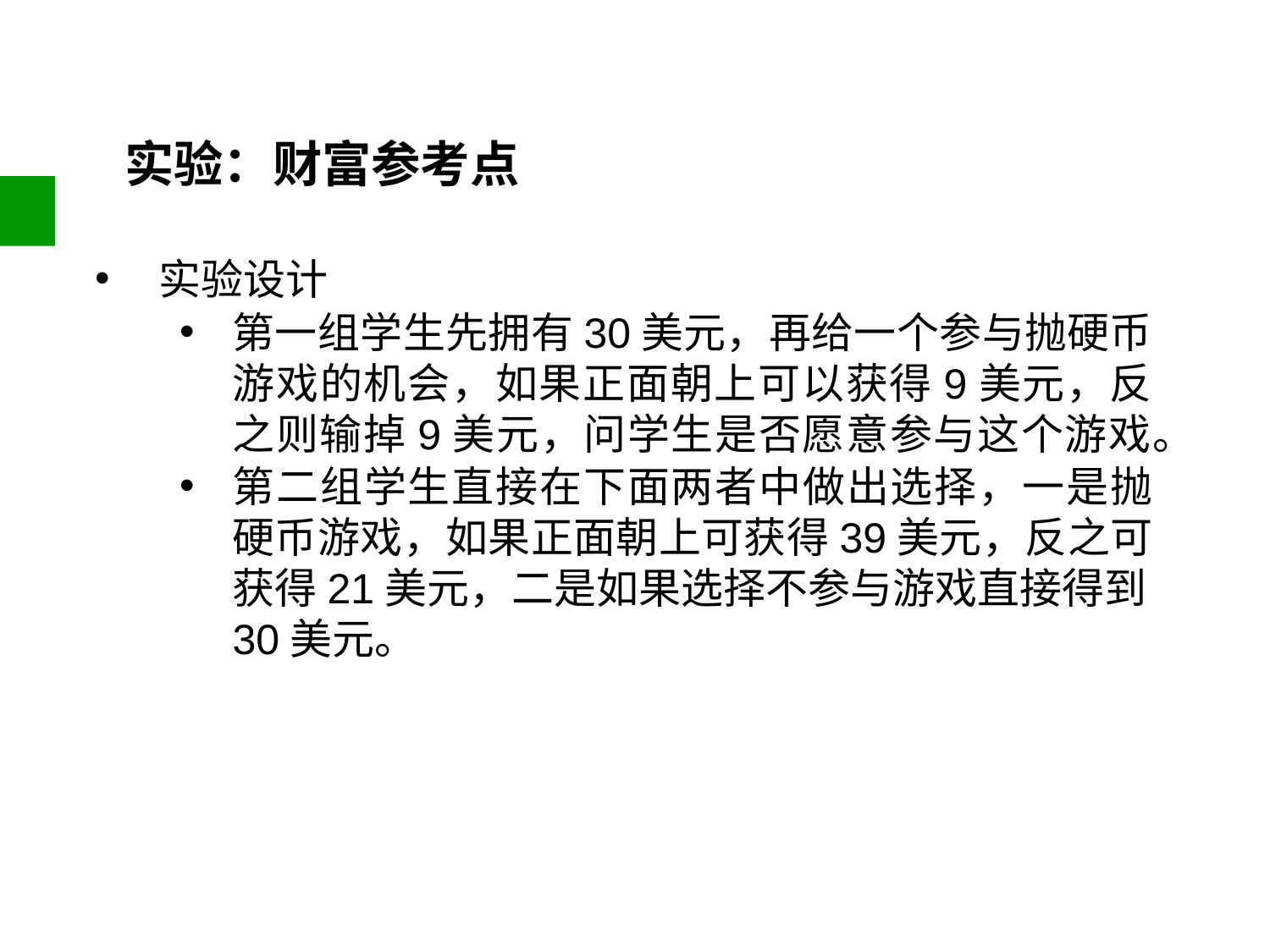

# 实验：财富参考点

实验设计
第一组学生先拥有30美元，再给一个参与抛硬币游戏的机会，如果正面朝上可以获得9美元，反之则输掉9美元，问学生是否愿意参与这个游戏。
第二组学生直接在下面两者中做出选择，一是抛硬币游戏，如果正面朝上可获得39美元，反之可获得21美元，二是如果选择不参与游戏直接得到30美元。
20